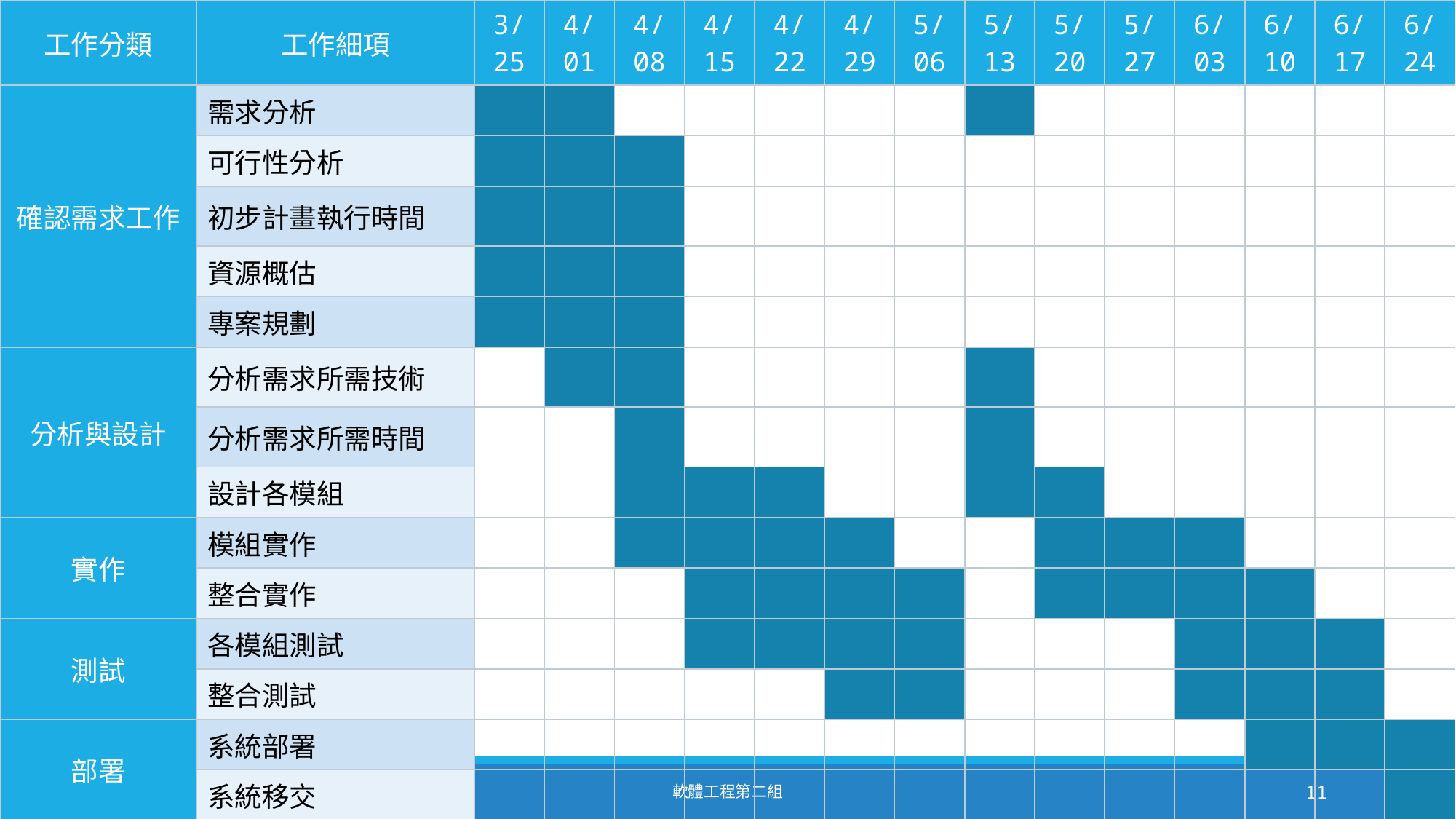

| 工作分類 | 工作細項 | 3/25 | 4/01 | 4/08 | 4/15 | 4/22 | 4/29 | 5/06 | 5/13 | 5/20 | 5/27 | 6/03 | 6/10 | 6/17 | 6/24 |
| --- | --- | --- | --- | --- | --- | --- | --- | --- | --- | --- | --- | --- | --- | --- | --- |
| 確認需求工作 | 需求分析 |  |  |  |  |  |  |  |  |  |  |  |  |  |  |
|  | 可行性分析 |  |  |  |  |  |  |  |  |  |  |  |  |  |  |
|  | 初步計畫執行時間 |  |  |  |  |  |  |  |  |  |  |  |  |  |  |
|  | 資源概估 |  |  |  |  |  |  |  |  |  |  |  |  |  |  |
|  | 專案規劃 |  |  |  |  |  |  |  |  |  |  |  |  |  |  |
| 分析與設計 | 分析需求所需技術 |  |  |  |  |  |  |  |  |  |  |  |  |  |  |
|  | 分析需求所需時間 |  |  |  |  |  |  |  |  |  |  |  |  |  |  |
|  | 設計各模組 |  |  |  |  |  |  |  |  |  |  |  |  |  |  |
| 實作 | 模組實作 |  |  |  |  |  |  |  |  |  |  |  |  |  |  |
|  | 整合實作 |  |  |  |  |  |  |  |  |  |  |  |  |  |  |
| 測試 | 各模組測試 |  |  |  |  |  |  |  |  |  |  |  |  |  |  |
|  | 整合測試 |  |  |  |  |  |  |  |  |  |  |  |  |  |  |
| 部署 | 系統部署 |  |  |  |  |  |  |  |  |  |  |  |  |  |  |
|  | 系統移交 |  |  |  |  |  |  |  |  |  |  |  |  |  |  |
軟體工程第二組
11